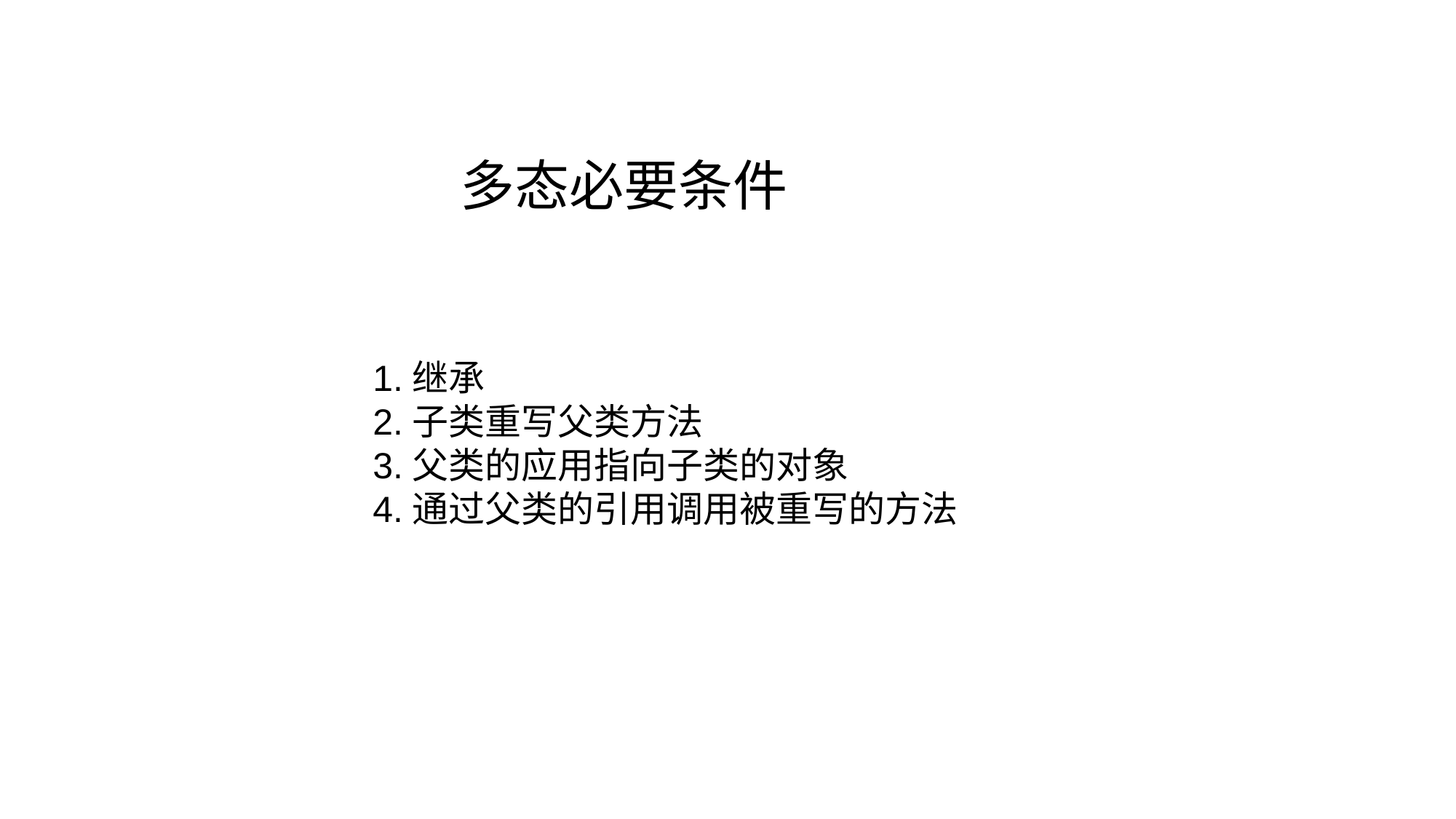

多态必要条件
1.继承
2.子类重写父类方法
3.父类的应用指向子类的对象
4.通过父类的引用调用被重写的方法